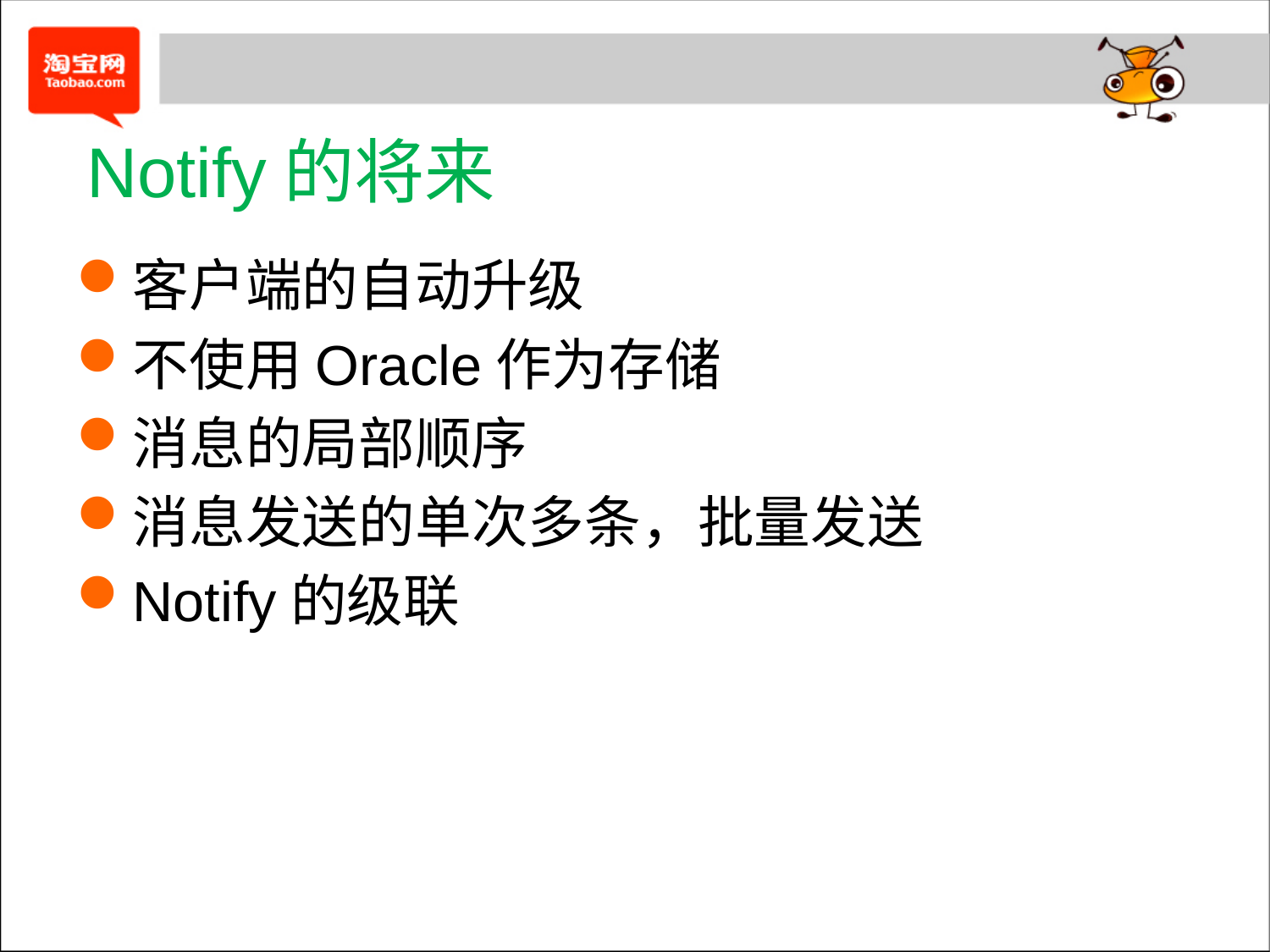

# Notify的将来
客户端的自动升级
不使用Oracle作为存储
消息的局部顺序
消息发送的单次多条，批量发送
Notify的级联